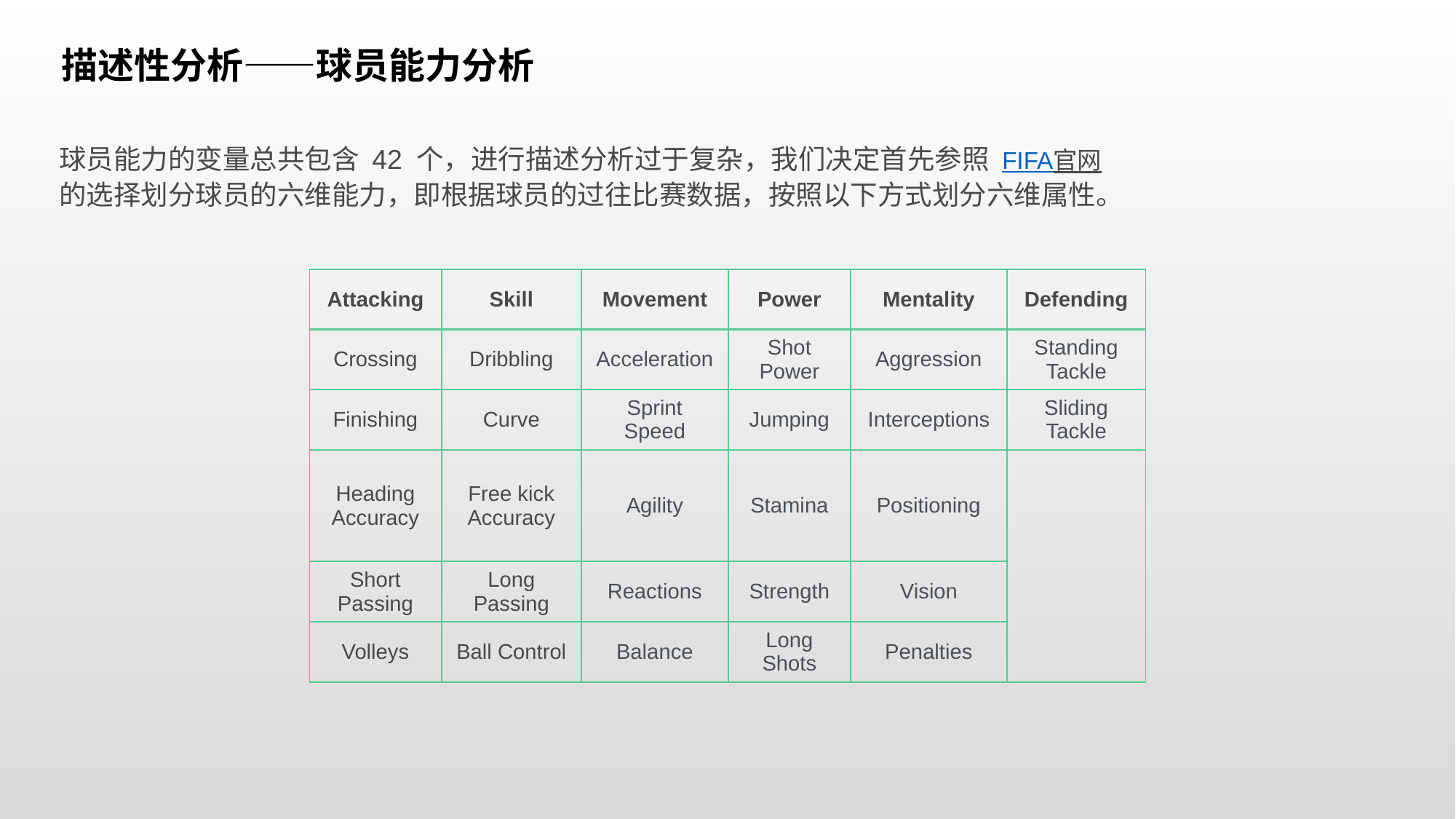

描述性分析——球员能力分析

球员能力的变量总共包含 42 个，进行描述分析过于复杂，我们决定首先参照 FIFA官网 的选择划分球员的六维能力，即根据球员的过往比赛数据，按照以下方式划分六维属性。
| Attacking | Skill | Movement | Power | Mentality | Defending |
| --- | --- | --- | --- | --- | --- |
| Crossing | Dribbling | Acceleration | Shot Power | Aggression | Standing Tackle |
| Finishing | Curve | Sprint Speed | Jumping | Interceptions | Sliding Tackle |
| Heading Accuracy | Free kick Accuracy | Agility | Stamina | Positioning |  |
| Short Passing | Long Passing | Reactions | Strength | Vision |  |
| Volleys | Ball Control | Balance | Long Shots | Penalties |  |